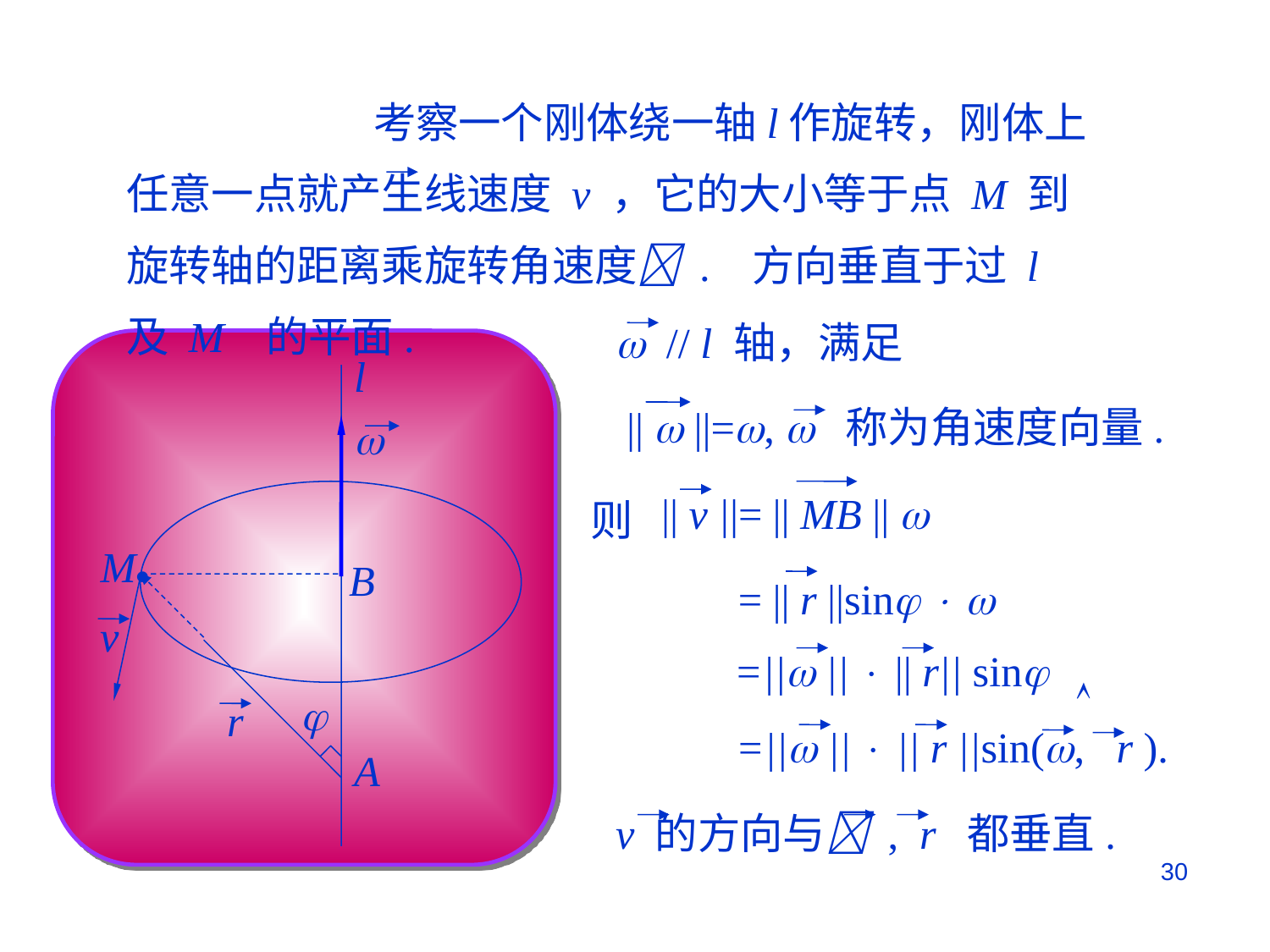

考察一个刚体绕一轴l作旋转，刚体上任意一点就产生线速度 v ，它的大小等于点 M 到旋转轴的距离乘旋转角速度ω .   方向垂直于过 l 及 M   的平面.

ω  // l 轴，满足

l

|| ω ||=ω, ω  称为角速度向量.

ω

|| v ||= || MB || ω
则

M
B
•
= || r ||sinϕ ⋅ ω

v

=||ω || ⋅ || r|| sinϕ

∧
=||ω || ⋅ || r ||sin(ω,   r ).

ϕ
r

A

v 的方向与ω ,  r  都垂直.

30